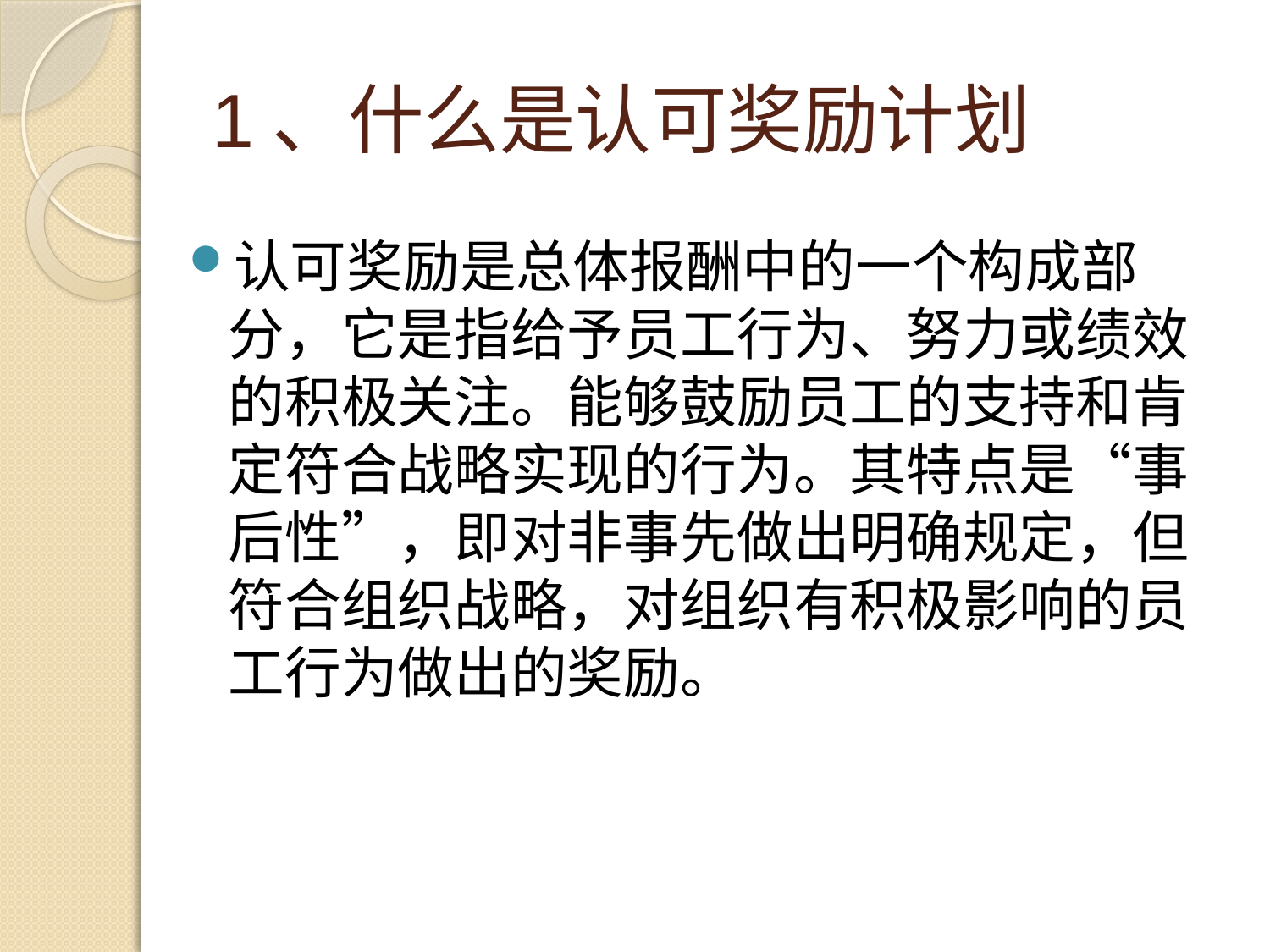

# 1、什么是认可奖励计划
认可奖励是总体报酬中的一个构成部分，它是指给予员工行为、努力或绩效的积极关注。能够鼓励员工的支持和肯定符合战略实现的行为。其特点是“事后性”，即对非事先做出明确规定，但符合组织战略，对组织有积极影响的员工行为做出的奖励。

42